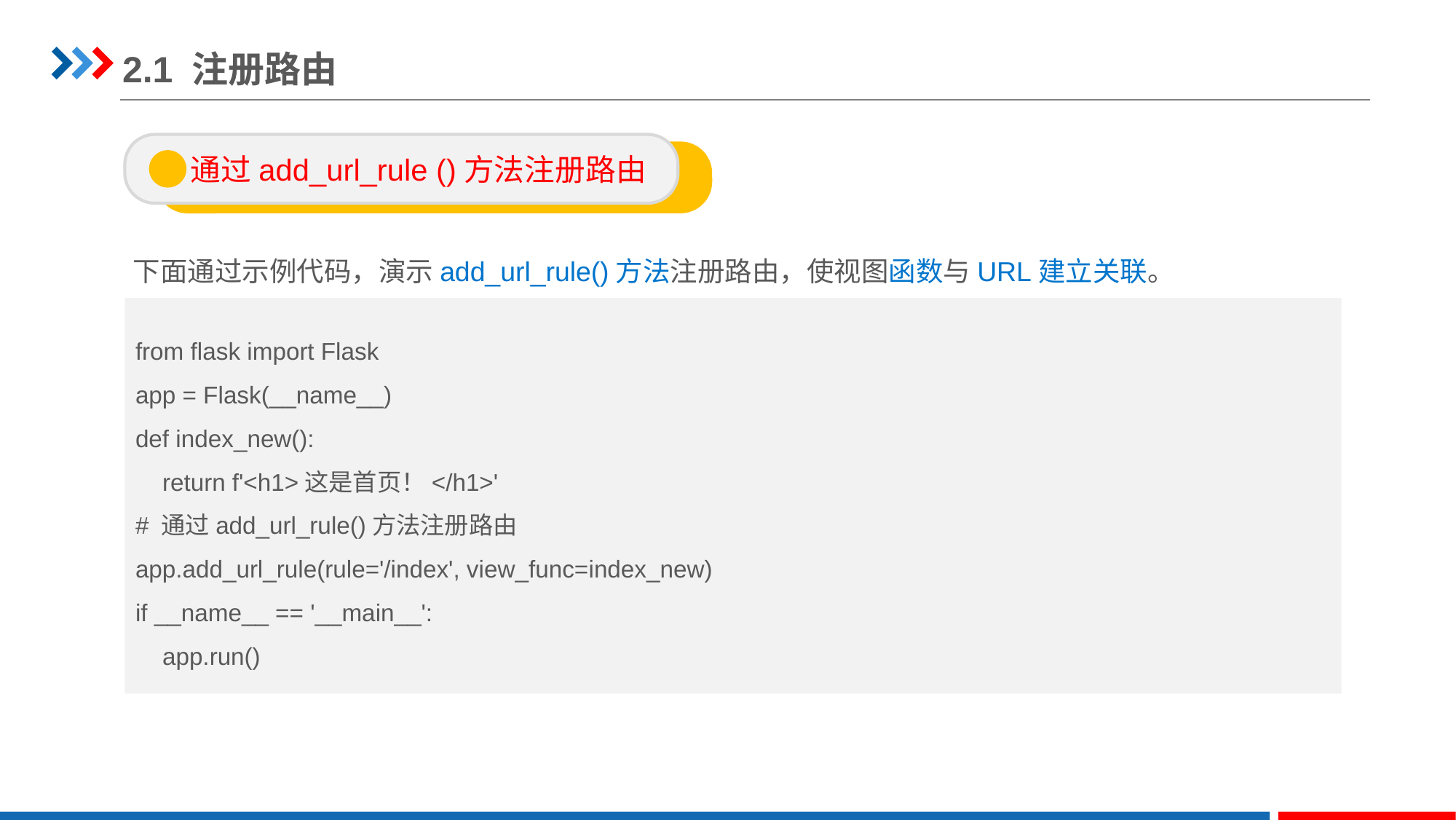

2.1 注册路由
    通过add_url_rule ()方法注册路由

下面通过示例代码，演示add_url_rule()方法注册路由，使视图函数与URL建立关联。
from flask import Flask
app = Flask(__name__)
def index_new():
    return f'<h1>这是首页！</h1>'
# 通过add_url_rule()方法注册路由
app.add_url_rule(rule='/index', view_func=index_new)
if __name__ == '__main__':
    app.run()